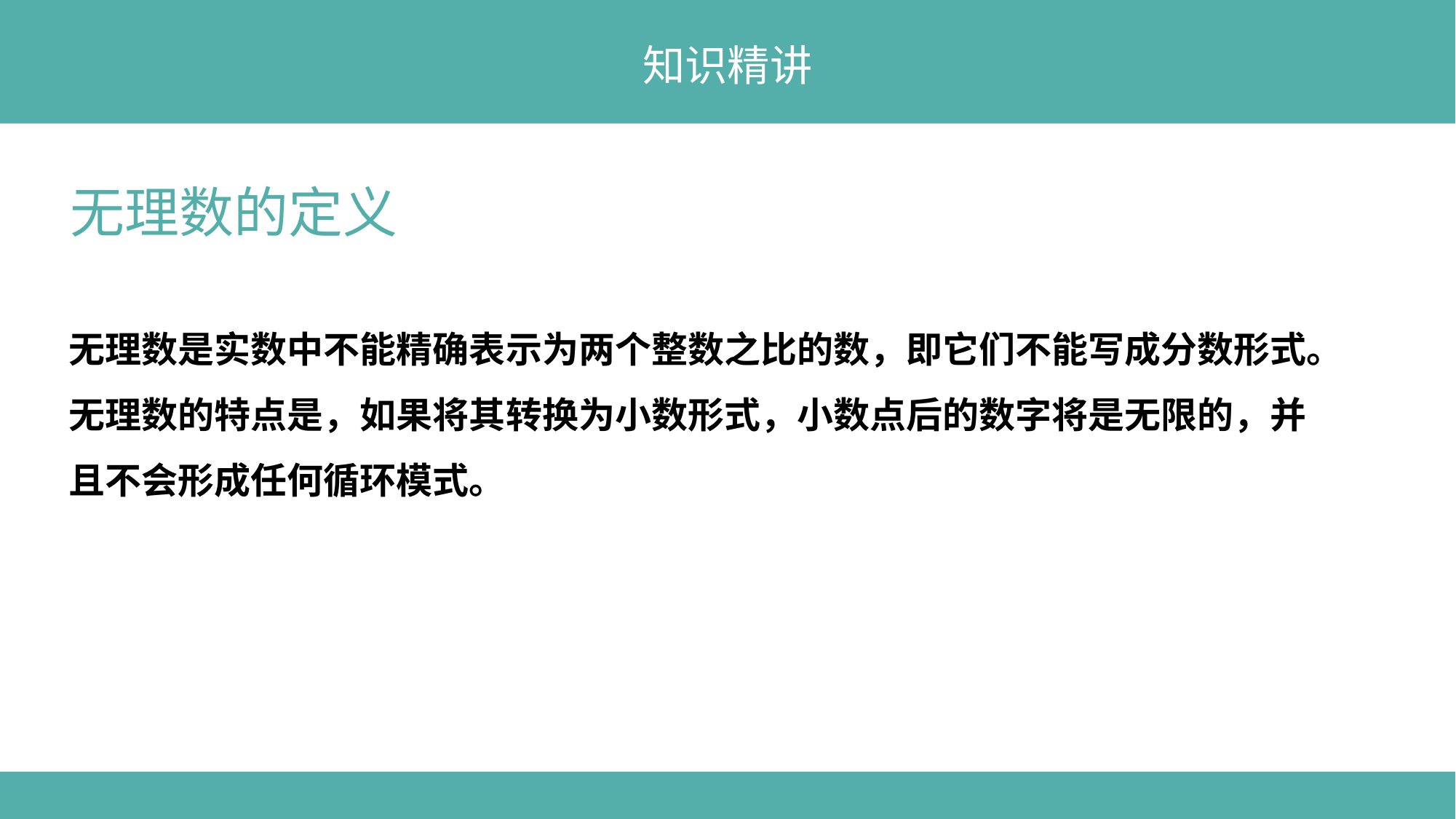

知识精讲

无理数的定义
无理数是实数中不能精确表示为两个整数之比的数，即它们不能写成分数形式。无理数的特点是，如果将其转换为小数形式，小数点后的数字将是无限的，并且不会形成任何循环模式。